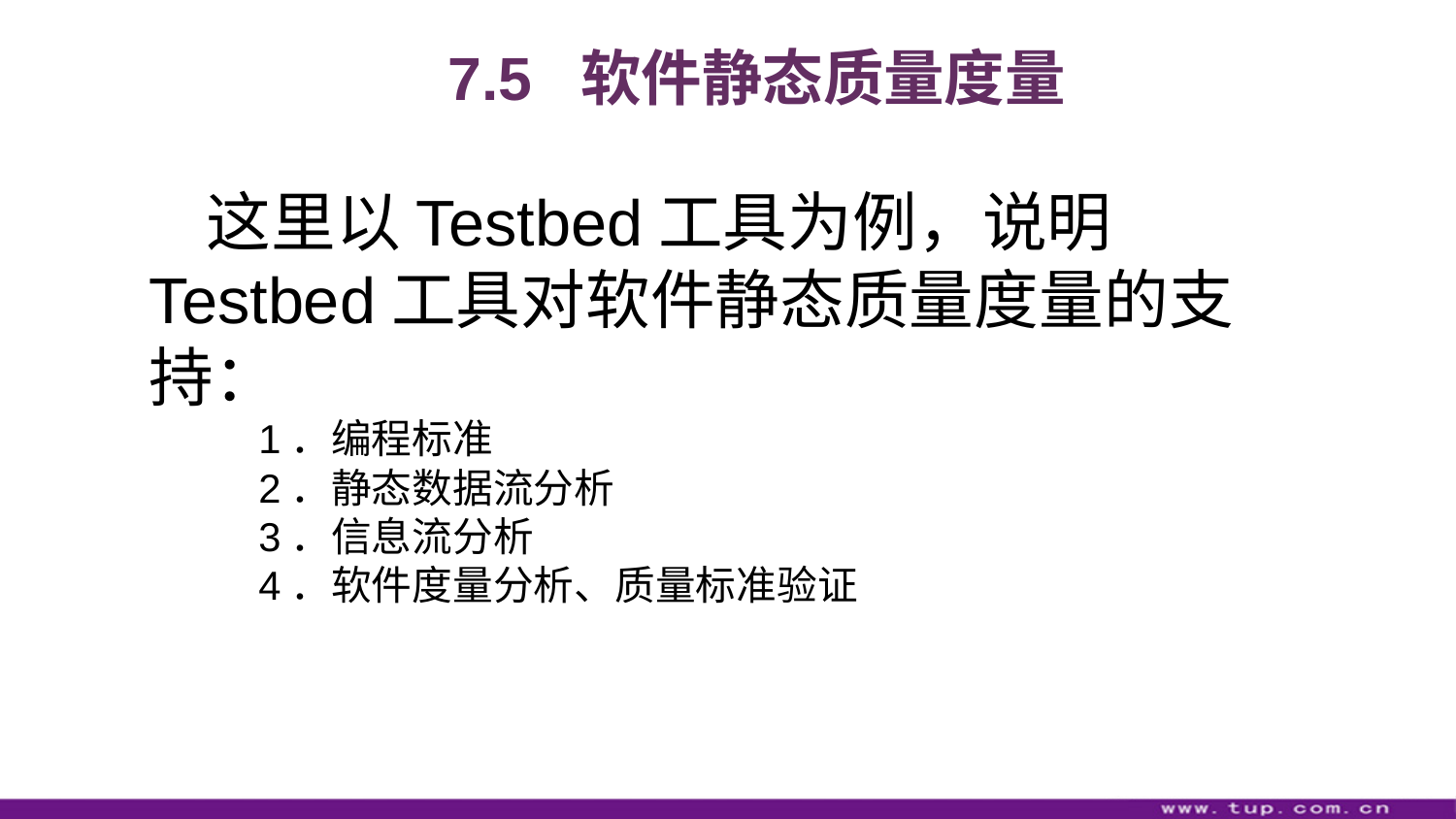

# 7.5  软件静态质量度量
这里以Testbed工具为例，说明Testbed工具对软件静态质量度量的支持：
1．编程标准
2．静态数据流分析
3．信息流分析
4．软件度量分析、质量标准验证